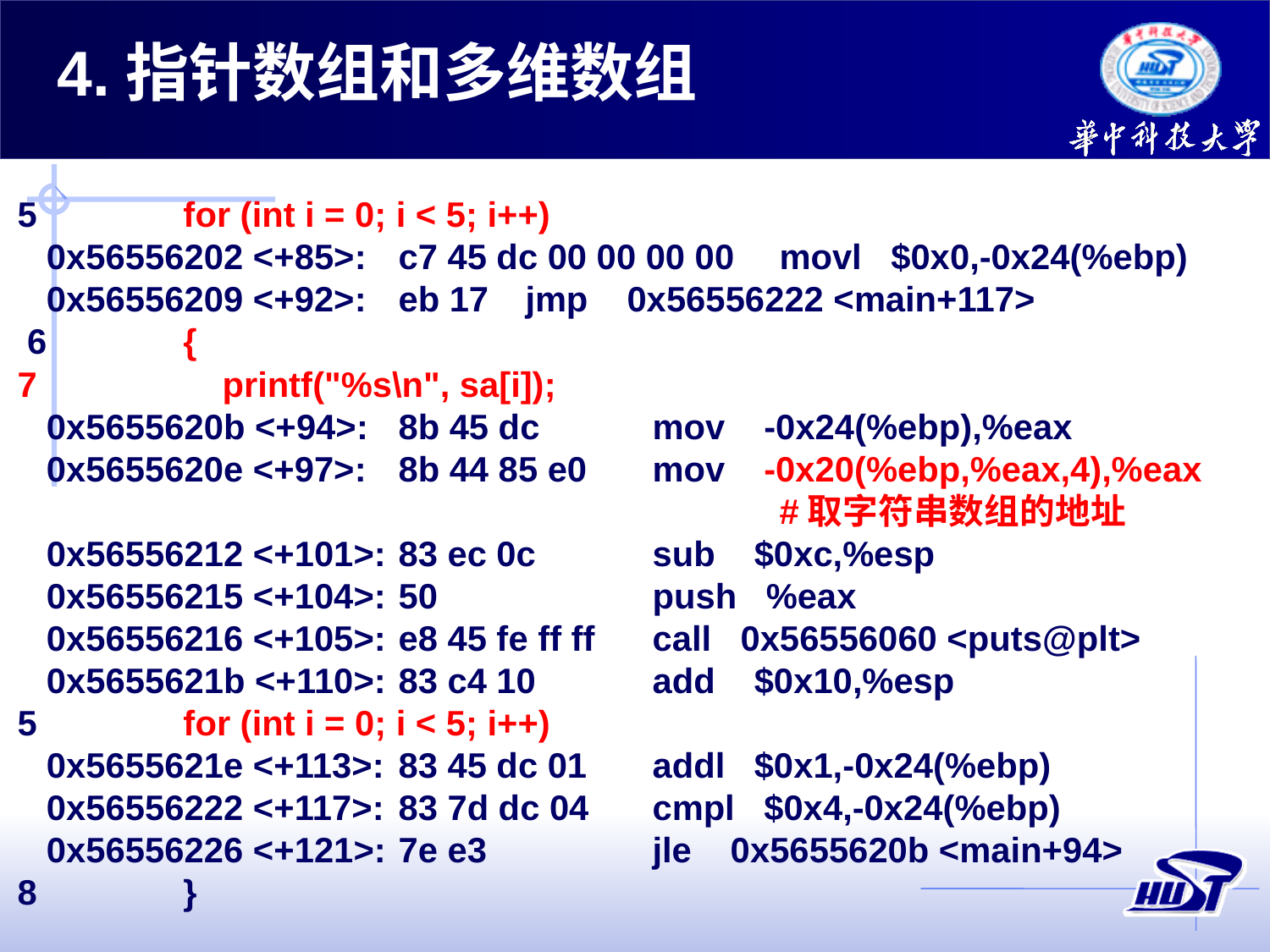

4.指针数组和多维数组
5	    for (int i = 0; i < 5; i++)
   0x56556202 <+85>:	c7 45 dc 00 00 00 00	movl   $0x0,-0x24(%ebp)
   0x56556209 <+92>:	eb 17	jmp    0x56556222 <main+117>
 6	    {
7	        printf("%s\n", sa[i]);
   0x5655620b <+94>:	8b 45 dc	mov    -0x24(%ebp),%eax
   0x5655620e <+97>:	8b 44 85 e0	mov    -0x20(%ebp,%eax,4),%eax
						#取字符串数组的地址
   0x56556212 <+101>:	83 ec 0c	sub    $0xc,%esp
   0x56556215 <+104>:	50		push   %eax
   0x56556216 <+105>:	e8 45 fe ff ff	call   0x56556060 <puts@plt>
   0x5655621b <+110>:	83 c4 10	add    $0x10,%esp
5	    for (int i = 0; i < 5; i++)
   0x5655621e <+113>:	83 45 dc 01	addl   $0x1,-0x24(%ebp)
   0x56556222 <+117>:	83 7d dc 04	cmpl   $0x4,-0x24(%ebp)
   0x56556226 <+121>:	7e e3		jle    0x5655620b <main+94>
8	    }